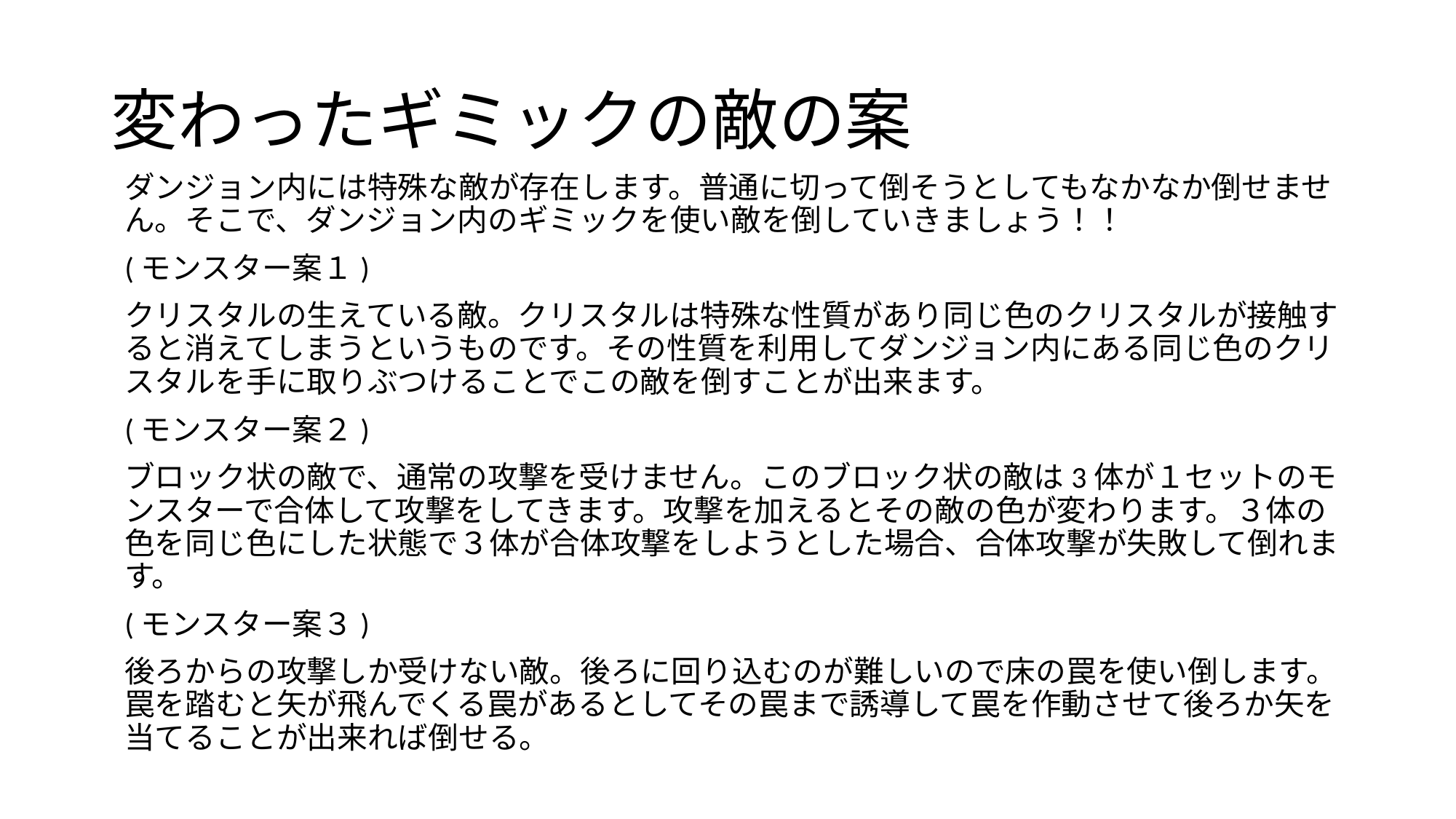

# 変わったギミックの敵の案
ダンジョン内には特殊な敵が存在します。普通に切って倒そうとしてもなかなか倒せません。そこで、ダンジョン内のギミックを使い敵を倒していきましょう！！
(モンスター案１)
クリスタルの生えている敵。クリスタルは特殊な性質があり同じ色のクリスタルが接触すると消えてしまうというものです。その性質を利用してダンジョン内にある同じ色のクリスタルを手に取りぶつけることでこの敵を倒すことが出来ます。
(モンスター案２)
ブロック状の敵で、通常の攻撃を受けません。このブロック状の敵は3体が１セットのモンスターで合体して攻撃をしてきます。攻撃を加えるとその敵の色が変わります。３体の色を同じ色にした状態で３体が合体攻撃をしようとした場合、合体攻撃が失敗して倒れます。
(モンスター案３)
後ろからの攻撃しか受けない敵。後ろに回り込むのが難しいので床の罠を使い倒します。罠を踏むと矢が飛んでくる罠があるとしてその罠まで誘導して罠を作動させて後ろか矢を当てることが出来れば倒せる。